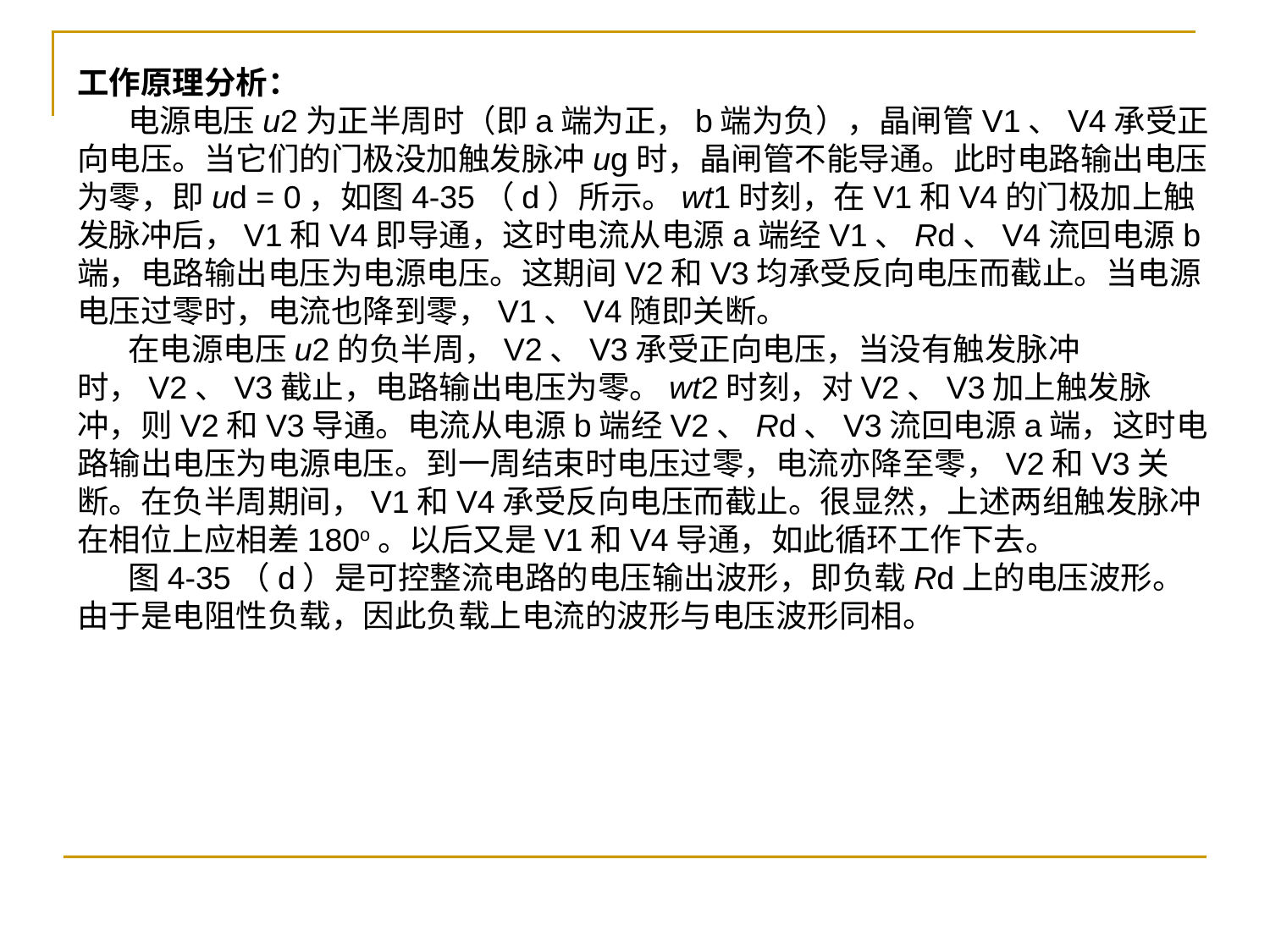

工作原理分析：
      电源电压u2为正半周时（即a端为正，b端为负），晶闸管V1、V4承受正向电压。当它们的门极没加触发脉冲ug时，晶闸管不能导通。此时电路输出电压为零，即ud = 0，如图4-35（d）所示。wt1时刻，在V1和V4的门极加上触发脉冲后，V1和V4即导通，这时电流从电源a端经V1、Rd、V4流回电源b端，电路输出电压为电源电压。这期间V2和V3均承受反向电压而截止。当电源电压过零时，电流也降到零，V1、V4随即关断。
      在电源电压u2的负半周，V2、V3承受正向电压，当没有触发脉冲时，V2、V3截止，电路输出电压为零。wt2时刻，对V2、V3加上触发脉冲，则V2和V3导通。电流从电源b端经V2、Rd、V3流回电源a端，这时电路输出电压为电源电压。到一周结束时电压过零，电流亦降至零，V2和V3关断。在负半周期间，V1和V4承受反向电压而截止。很显然，上述两组触发脉冲在相位上应相差180o。以后又是V1和V4导通，如此循环工作下去。
      图4-35（d）是可控整流电路的电压输出波形，即负载Rd上的电压波形。由于是电阻性负载，因此负载上电流的波形与电压波形同相。